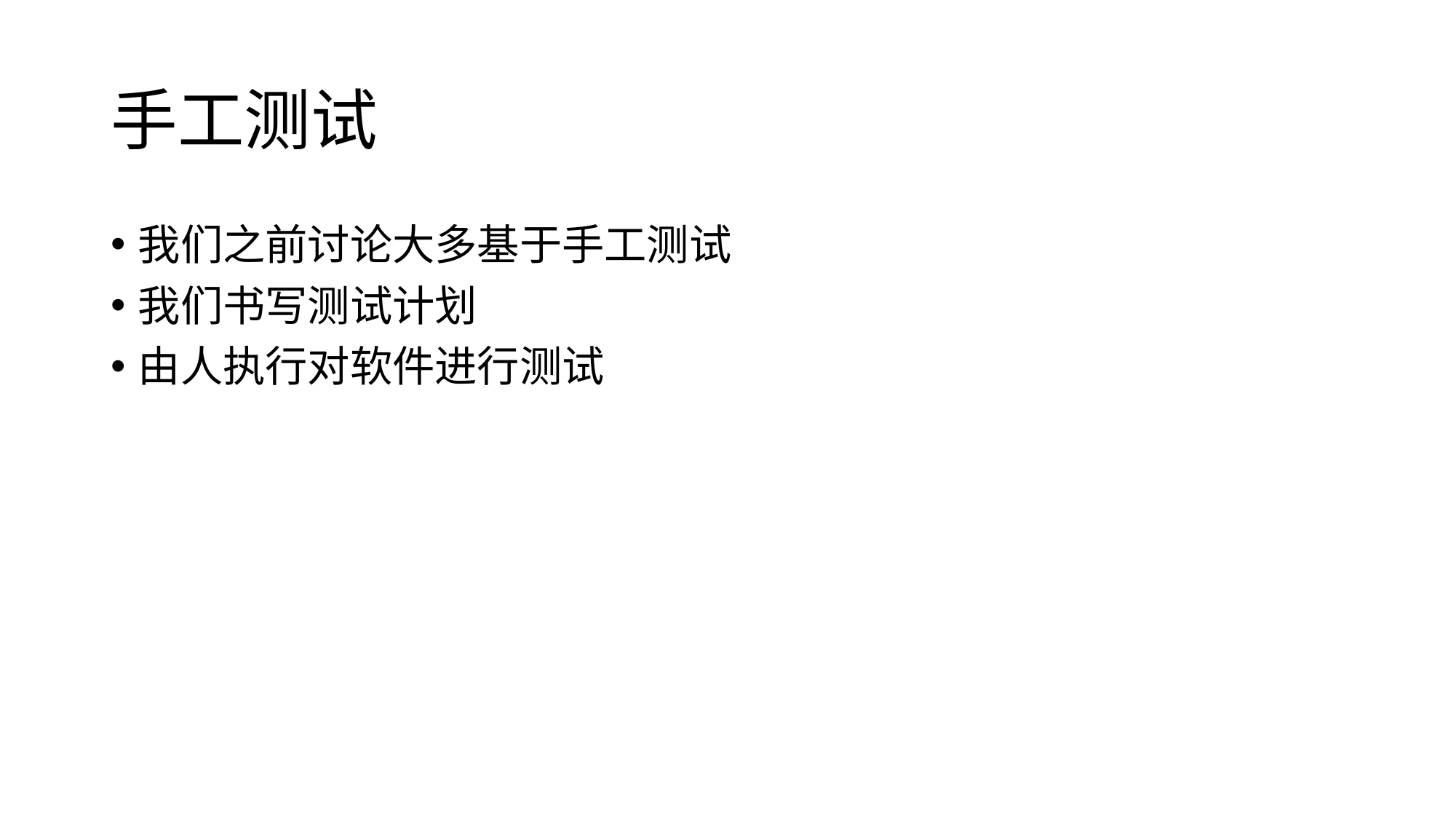

# 手工测试
我们之前讨论大多基于手工测试
我们书写测试计划
由人执行对软件进行测试